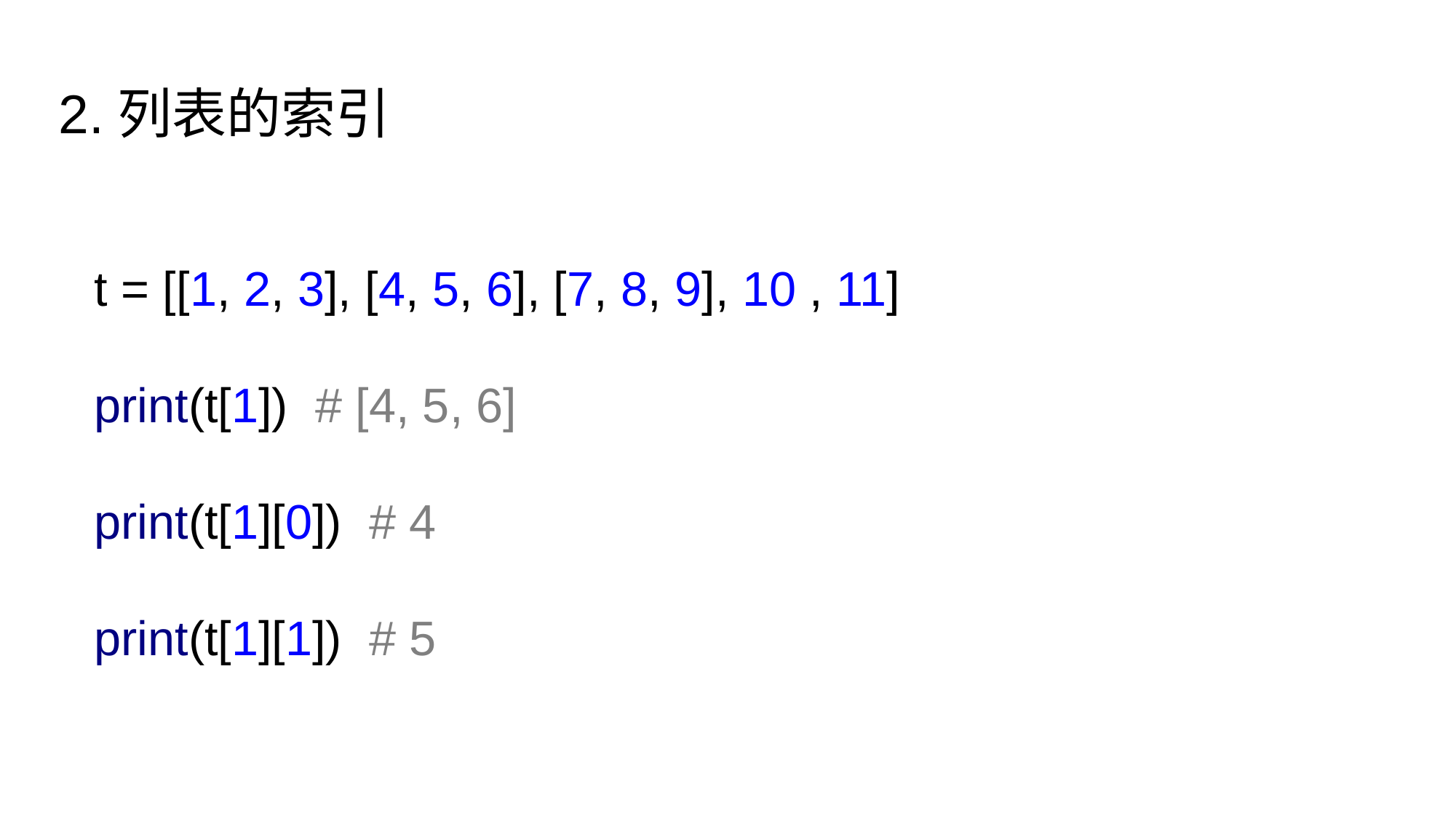

2.列表的索引
t = [[1, 2, 3], [4, 5, 6], [7, 8, 9], 10 , 11]
print(t[1])  # [4, 5, 6]
print(t[1][0])  # 4
print(t[1][1])  # 5